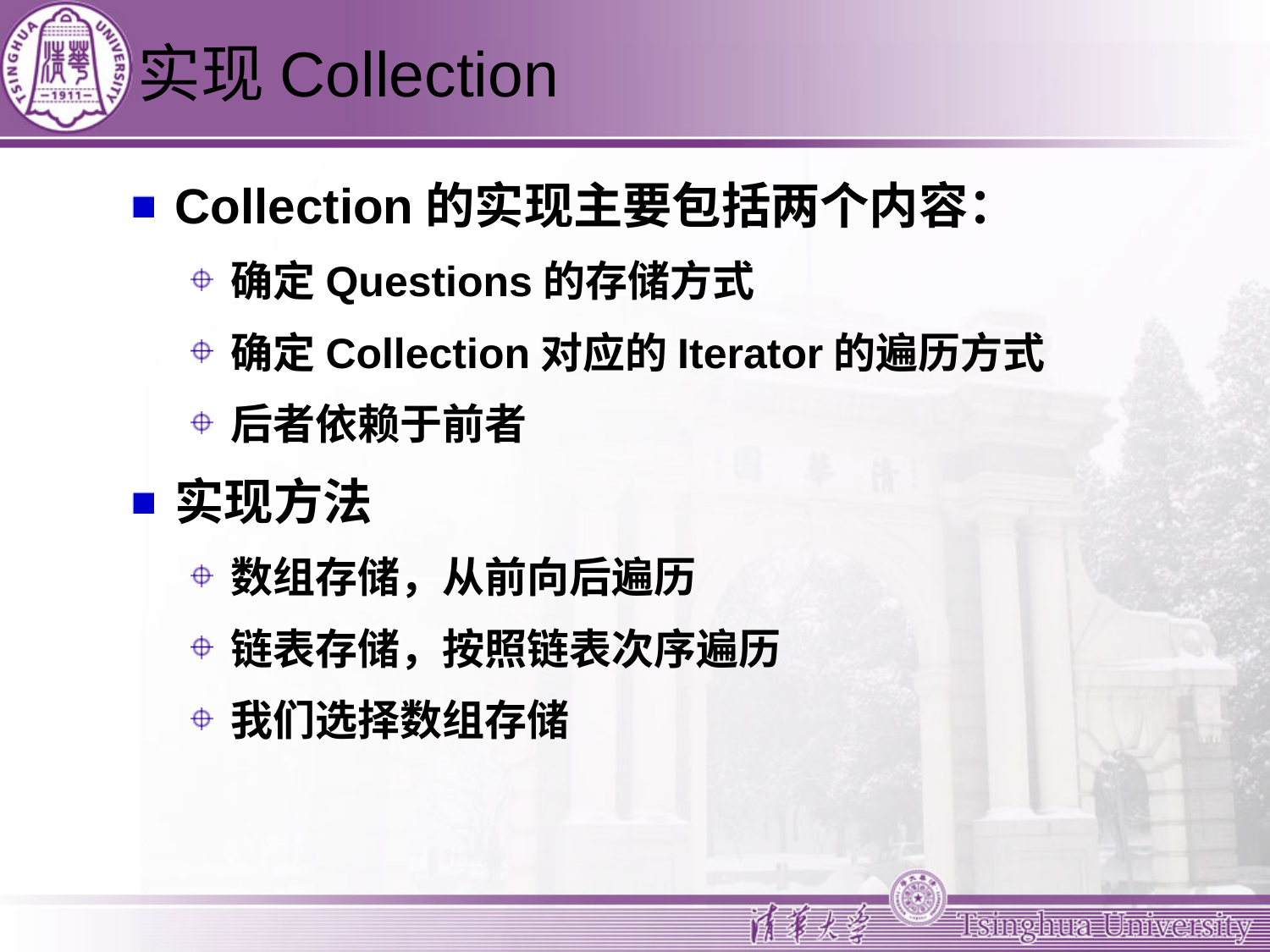

# 实现Collection
Collection的实现主要包括两个内容：
确定Questions的存储方式
确定Collection对应的Iterator的遍历方式
后者依赖于前者
实现方法
数组存储，从前向后遍历
链表存储，按照链表次序遍历
我们选择数组存储